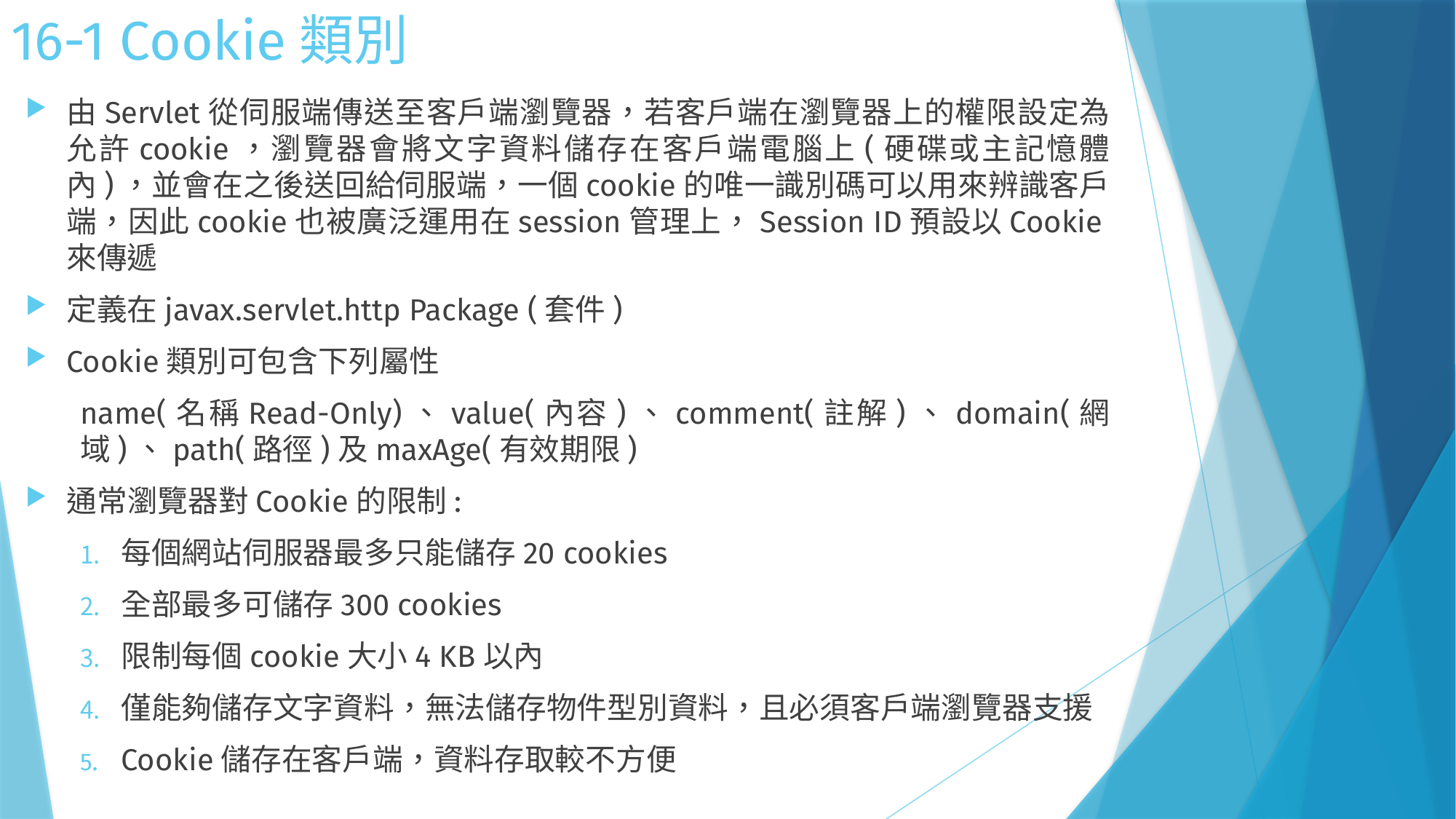

# 16-1 Cookie類別
由Servlet從伺服端傳送至客戶端瀏覽器，若客戶端在瀏覽器上的權限設定為允許cookie，瀏覽器會將文字資料儲存在客戶端電腦上(硬碟或主記憶體內)，並會在之後送回給伺服端，一個cookie的唯一識別碼可以用來辨識客戶端，因此cookie也被廣泛運用在session管理上，Session ID預設以Cookie來傳遞
定義在javax.servlet.http Package (套件)
Cookie類別可包含下列屬性
name(名稱Read-Only)、value(內容)、comment(註解)、domain(網域)、path(路徑)及maxAge(有效期限)
通常瀏覽器對Cookie的限制:
每個網站伺服器最多只能儲存20 cookies
全部最多可儲存300 cookies
限制每個cookie大小4 KB以內
僅能夠儲存文字資料，無法儲存物件型別資料，且必須客戶端瀏覽器支援
Cookie儲存在客戶端，資料存取較不方便